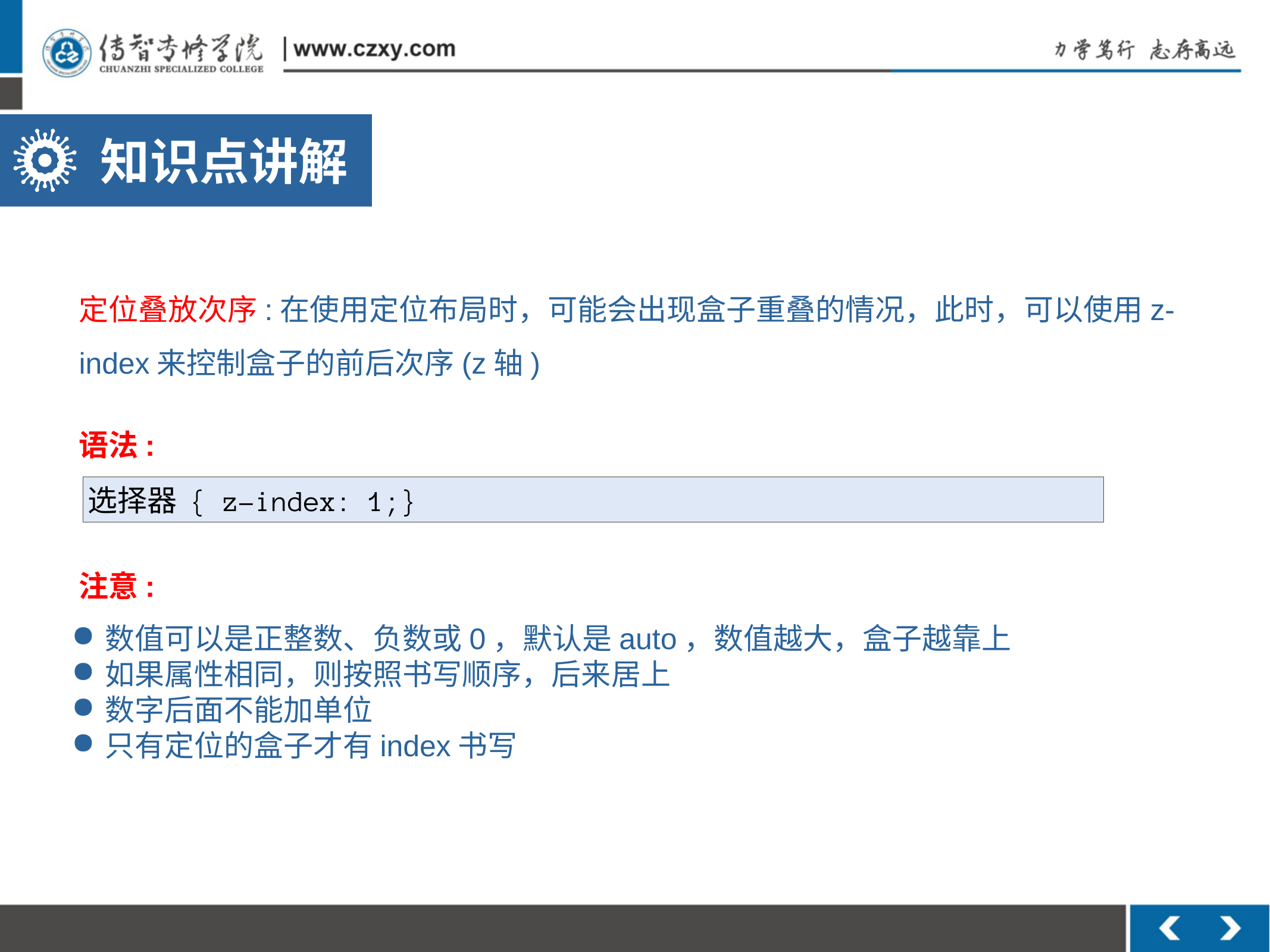

知识点讲解
定位叠放次序:在使用定位布局时，可能会出现盒子重叠的情况，此时，可以使用z-index来控制盒子的前后次序(z轴)
语法:
选择器 { z-index: 1;}
注意:
数值可以是正整数、负数或0，默认是auto，数值越大，盒子越靠上
如果属性相同，则按照书写顺序，后来居上
数字后面不能加单位
只有定位的盒子才有index书写